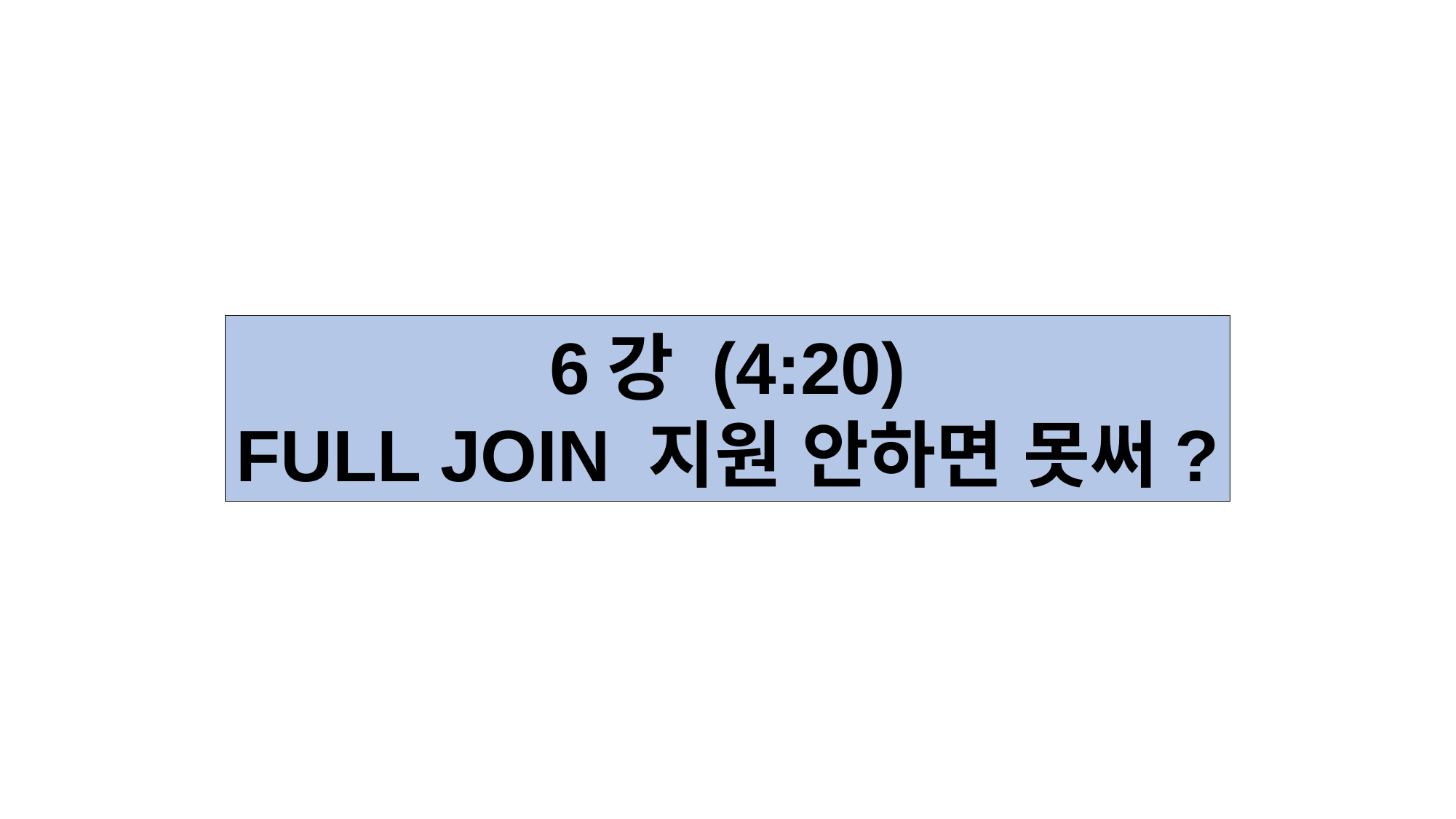

6강 (4:20)
FULL JOIN 지원 안하면 못써?